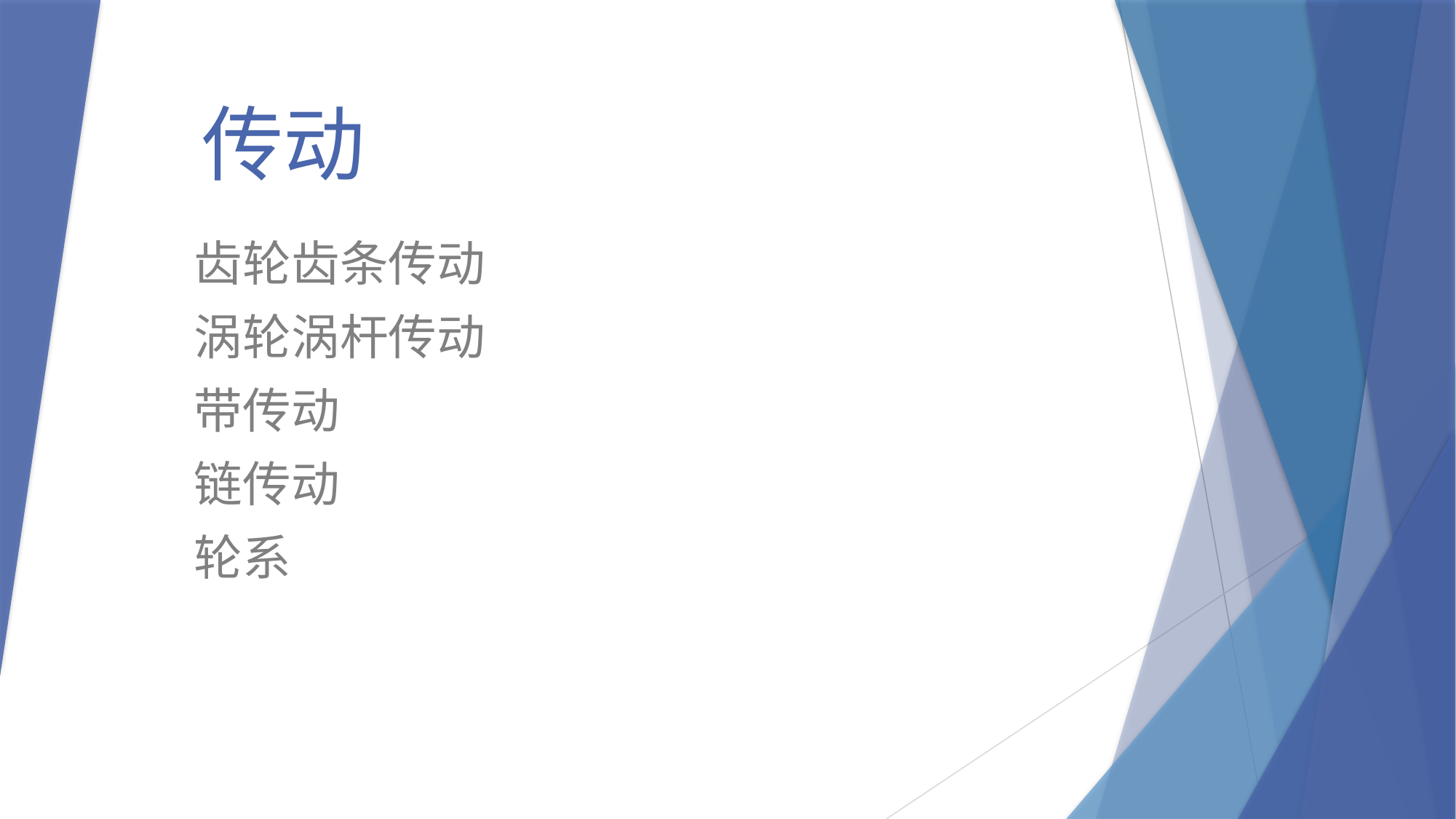

# 传动
齿轮齿条传动
涡轮涡杆传动
带传动
链传动
轮系